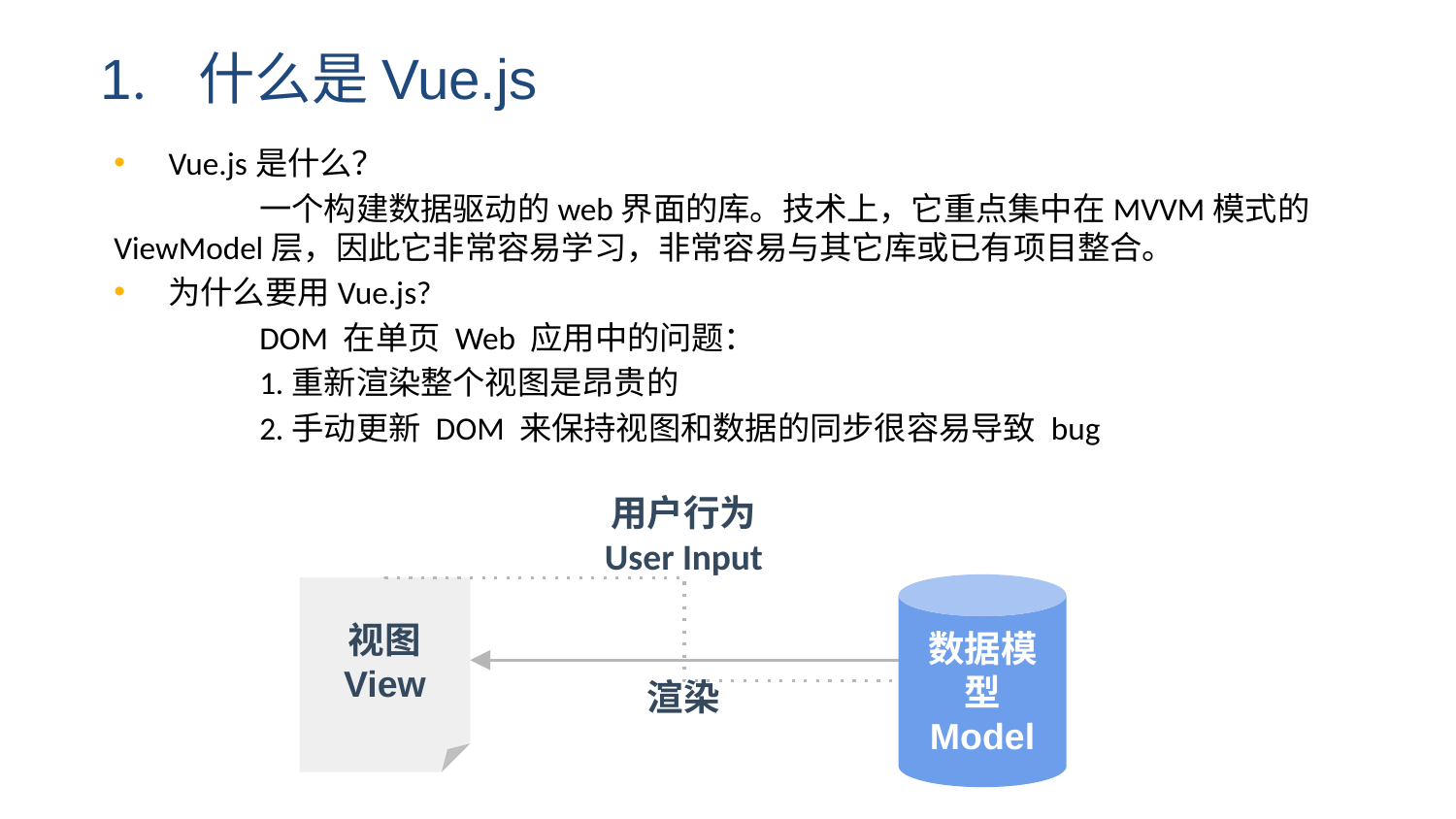

1.   什么是Vue.js
Vue.js是什么？
	一个构建数据驱动的web界面的库。技术上，它重点集中在MVVM模式的ViewModel层，因此它非常容易学习，非常容易与其它库或已有项目整合。
为什么要用Vue.js?
	DOM 在单页 Web 应用中的问题：
	1.重新渲染整个视图是昂贵的
	2.手动更新 DOM 来保持视图和数据的同步很容易导致 bug

用户行为
User Input
数据模型
Model
视图
View
渲染